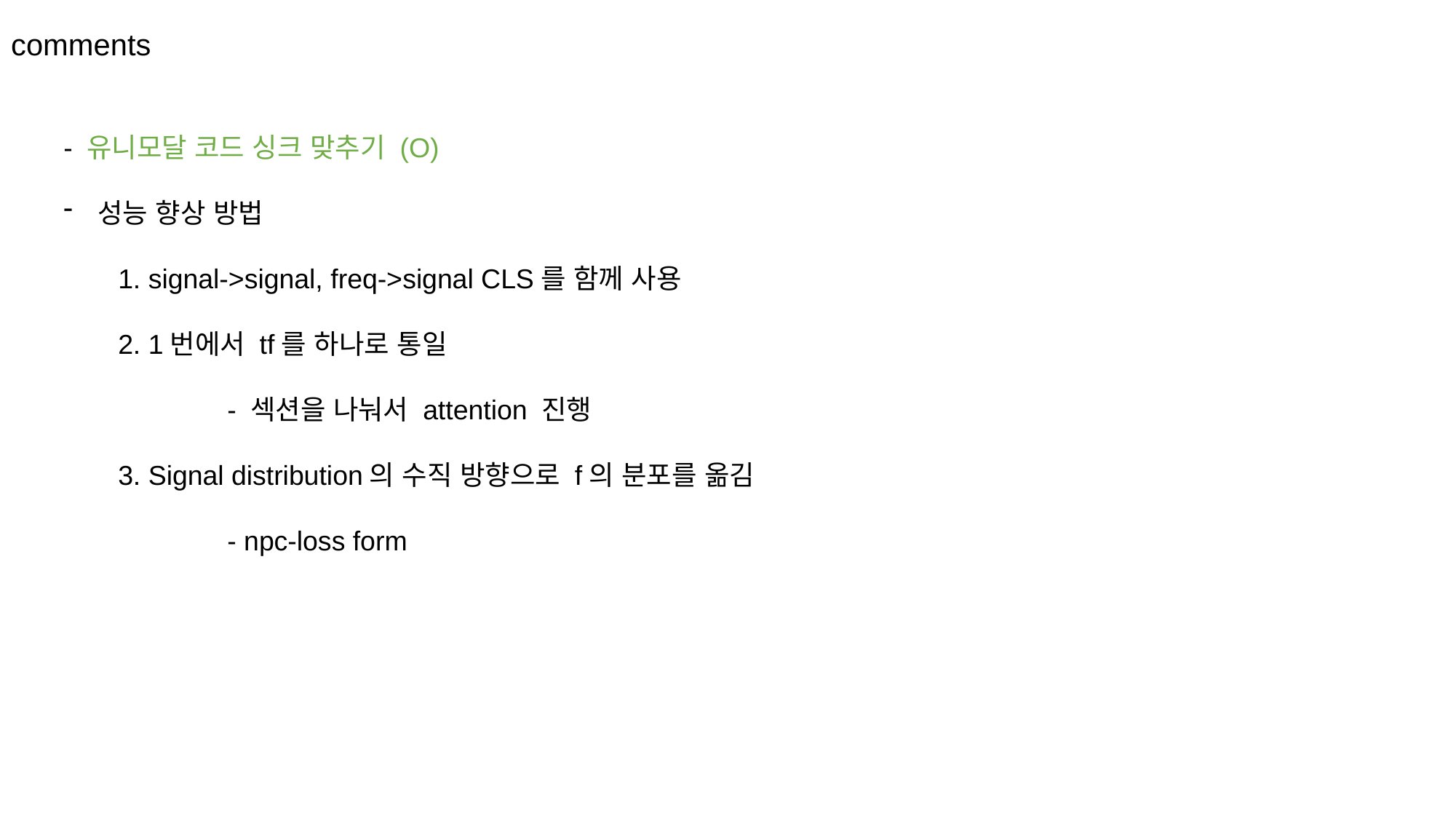

# comments
- 유니모달 코드 싱크 맞추기 (O)
성능 향상 방법
1. signal->signal, freq->signal CLS를 함께 사용
2. 1번에서 tf를 하나로 통일
	- 섹션을 나눠서 attention 진행
3. Signal distribution의 수직 방향으로 f의 분포를 옮김
	- npc-loss form